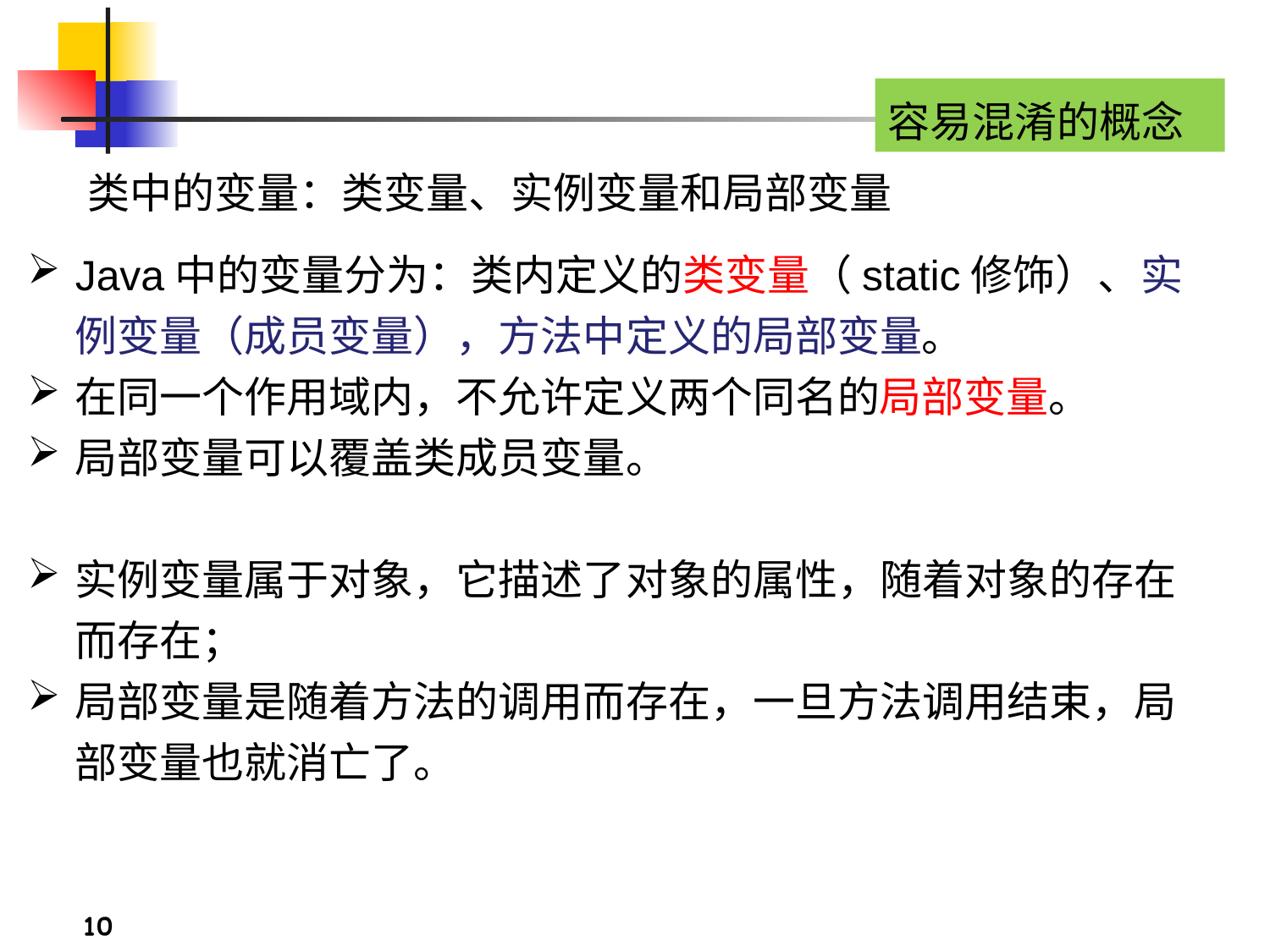

容易混淆的概念
类中的变量：类变量、实例变量和局部变量
Java中的变量分为：类内定义的类变量（static修饰）、实例变量（成员变量），方法中定义的局部变量。
在同一个作用域内，不允许定义两个同名的局部变量。
局部变量可以覆盖类成员变量。

实例变量属于对象，它描述了对象的属性，随着对象的存在而存在；
局部变量是随着方法的调用而存在，一旦方法调用结束，局部变量也就消亡了。
10